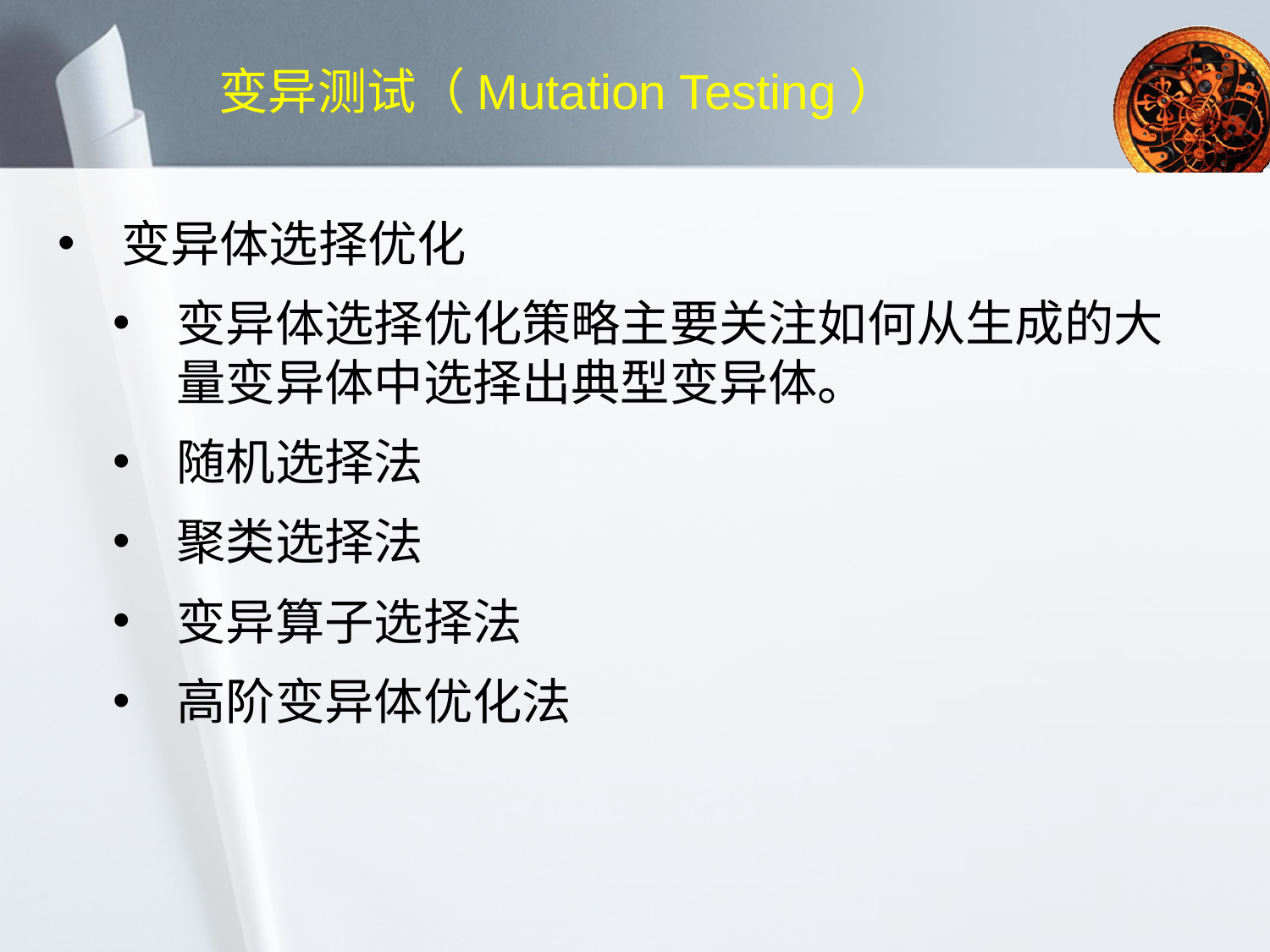

# 变异测试（Mutation Testing）
变异体选择优化
变异体选择优化策略主要关注如何从生成的大量变异体中选择出典型变异体。
随机选择法
聚类选择法
变异算子选择法
高阶变异体优化法